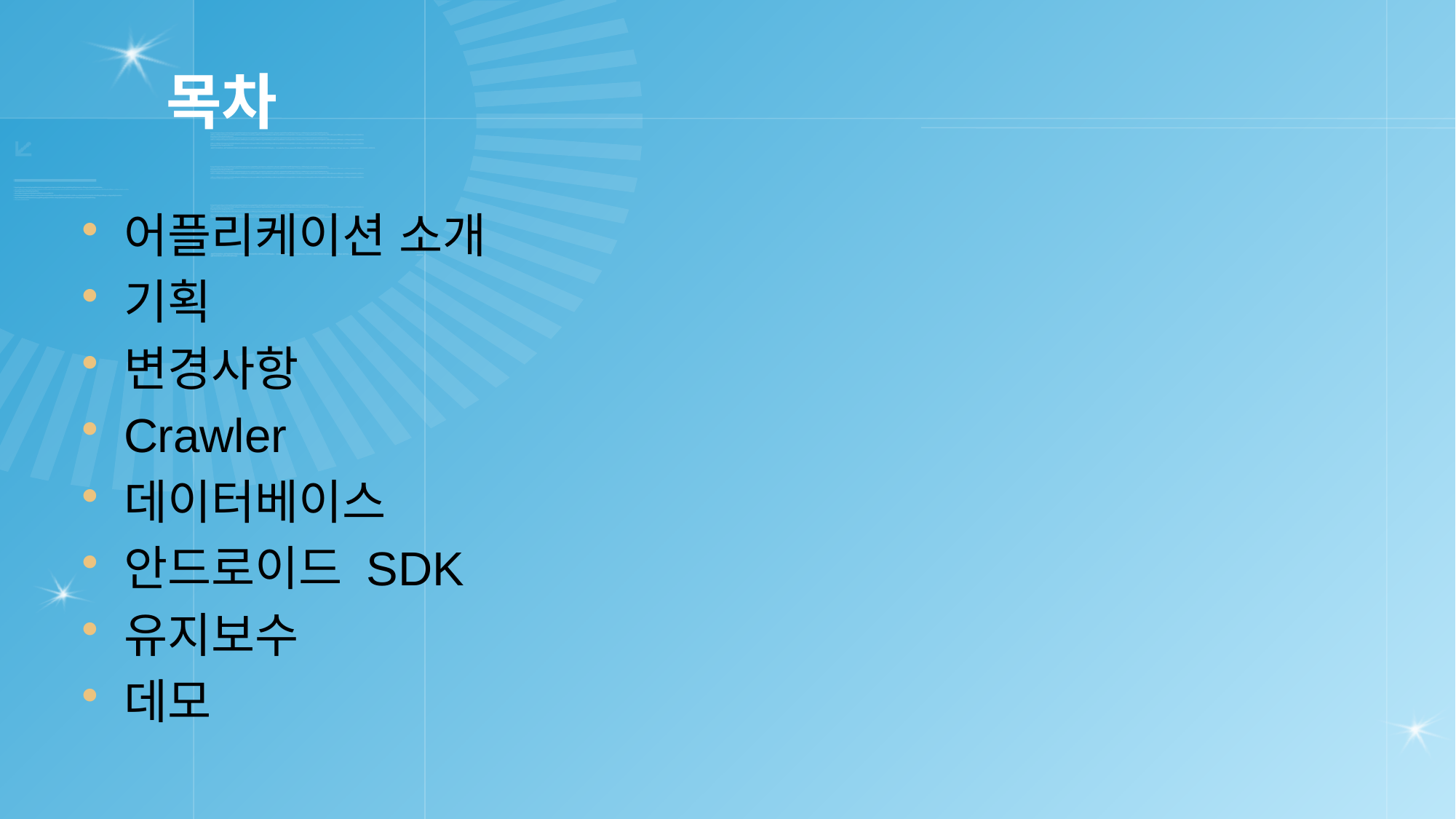

# 목차
어플리케이션 소개
기획
변경사항
Crawler
데이터베이스
안드로이드 SDK
유지보수
데모